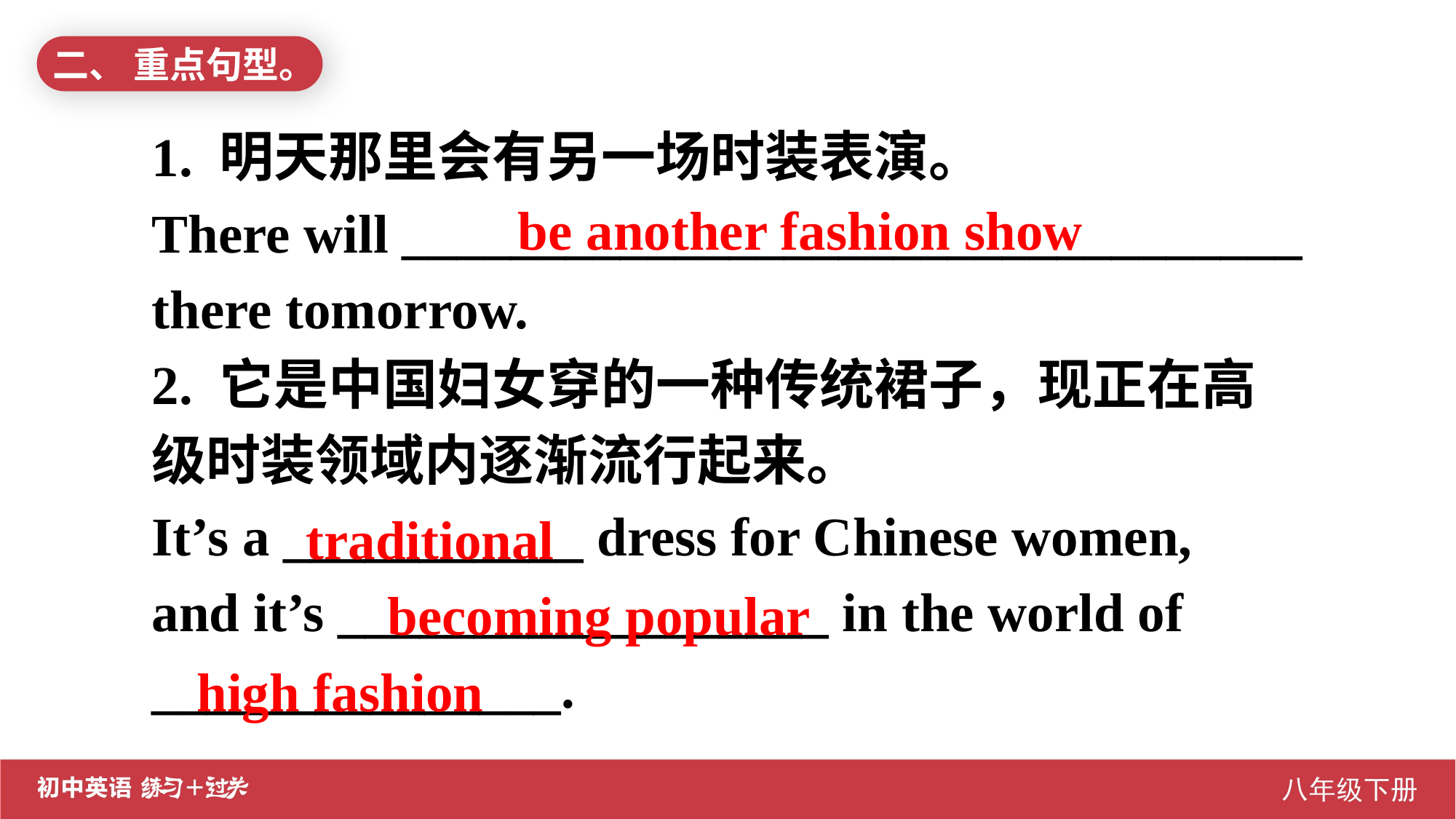

二、 重点句型。
1. 明天那里会有另一场时装表演。
There will _________________________________ there tomorrow.
2. 它是中国妇女穿的一种传统裙子，现正在高级时装领域内逐渐流行起来。
It’s a ___________ dress for Chinese women,  and it’s __________________ in the world of _______________.
be another fashion show
             traditional
                   becoming popular
     high fashion